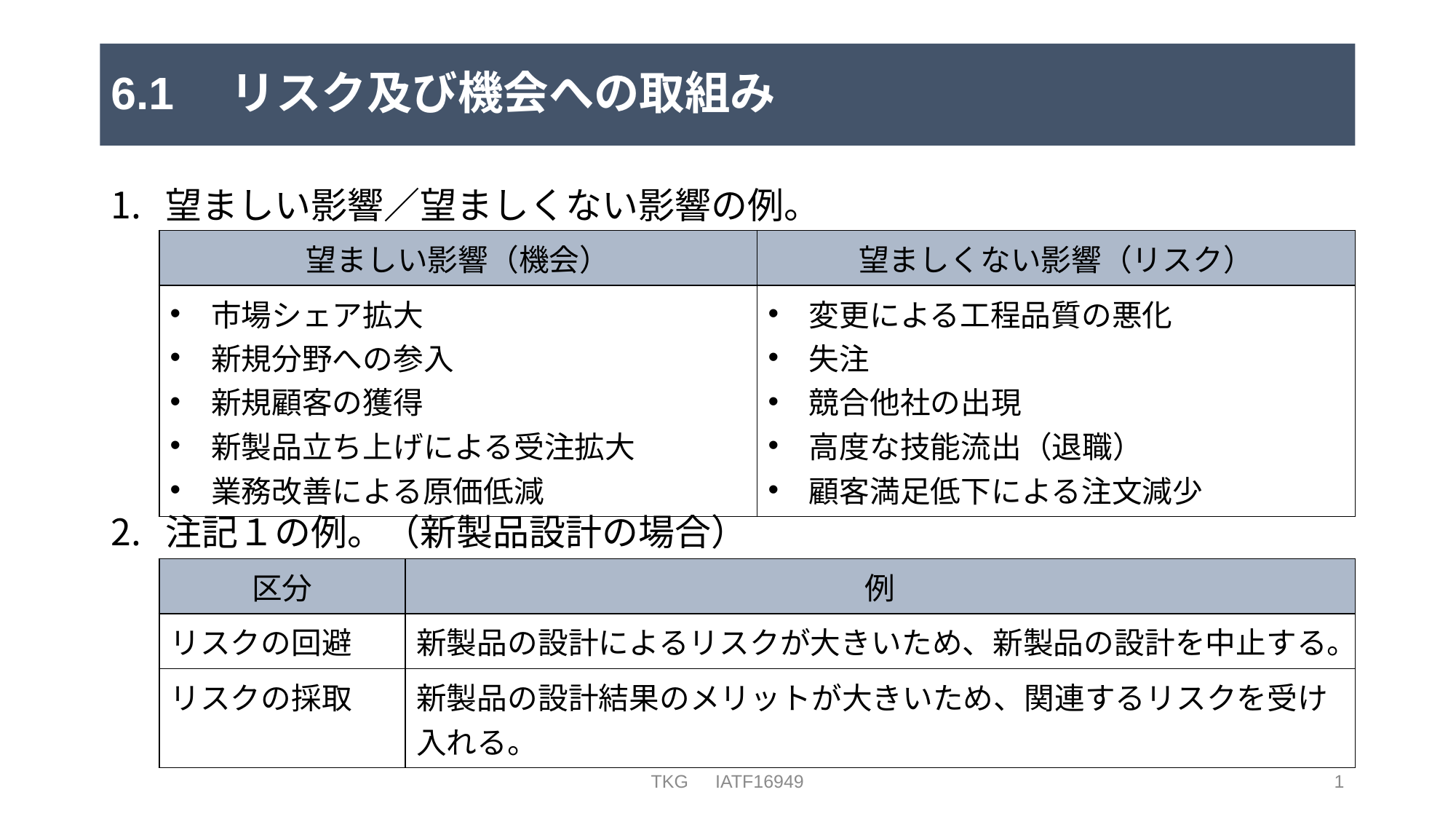

# 6.1　リスク及び機会への取組み
望ましい影響／望ましくない影響の例。

注記１の例。（新製品設計の場合）
| 望ましい影響（機会） | 望ましくない影響（リスク） |
| --- | --- |
| 市場シェア拡大 新規分野への参入 新規顧客の獲得 新製品立ち上げによる受注拡大 業務改善による原価低減 | 変更による工程品質の悪化 失注 競合他社の出現 高度な技能流出（退職） 顧客満足低下による注文減少 |
| 区分 | 例 |
| --- | --- |
| リスクの回避 | 新製品の設計によるリスクが大きいため、新製品の設計を中止する。 |
| リスクの採取 | 新製品の設計結果のメリットが大きいため、関連するリスクを受け入れる。 |
TKG　IATF16949
1